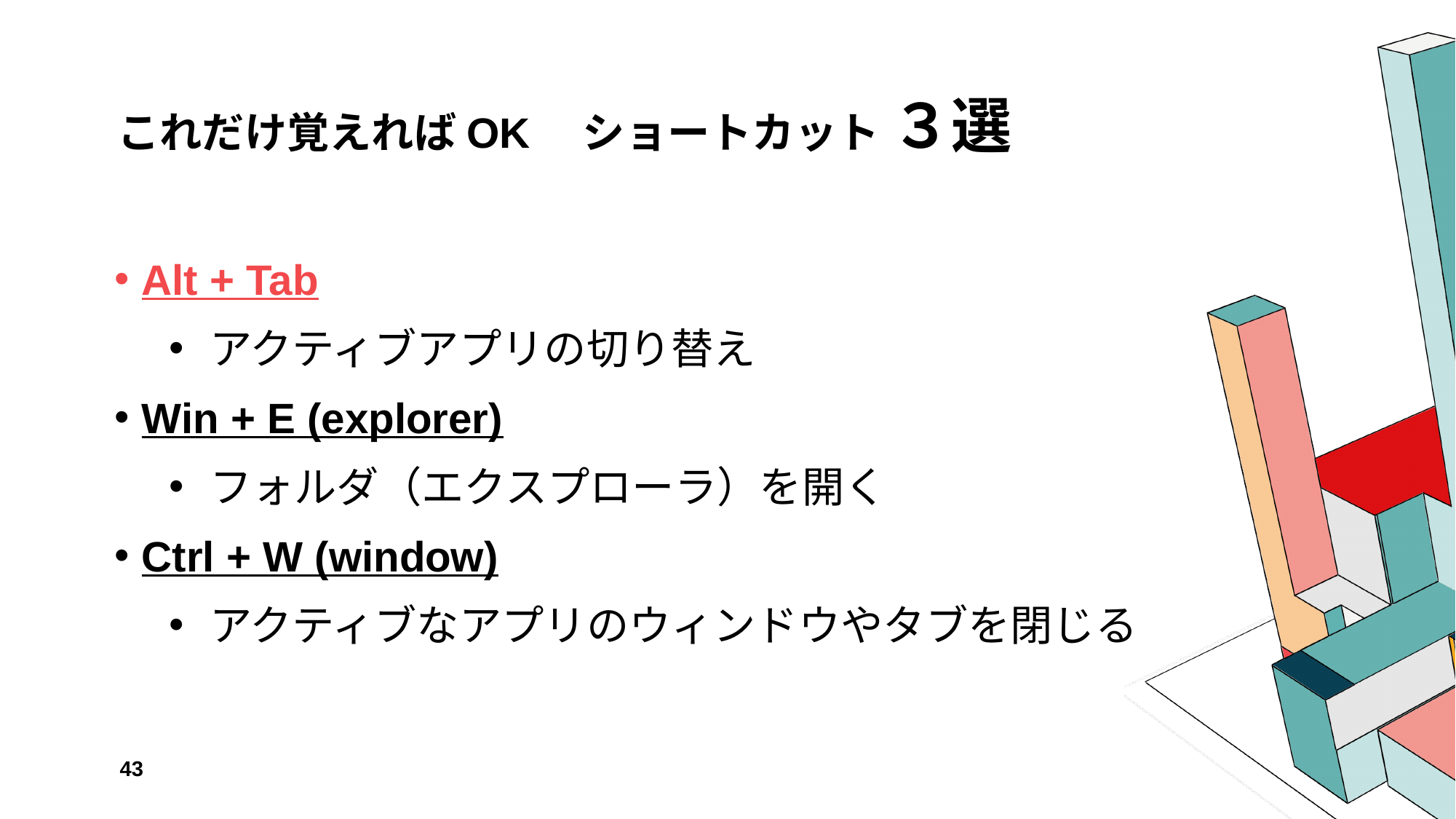

# これだけ覚えればOK　ショートカット ３選
Alt + Tab
アクティブアプリの切り替え
Win + E (explorer)
フォルダ（エクスプローラ）を開く
Ctrl + W (window)
アクティブなアプリのウィンドウやタブを閉じる
43